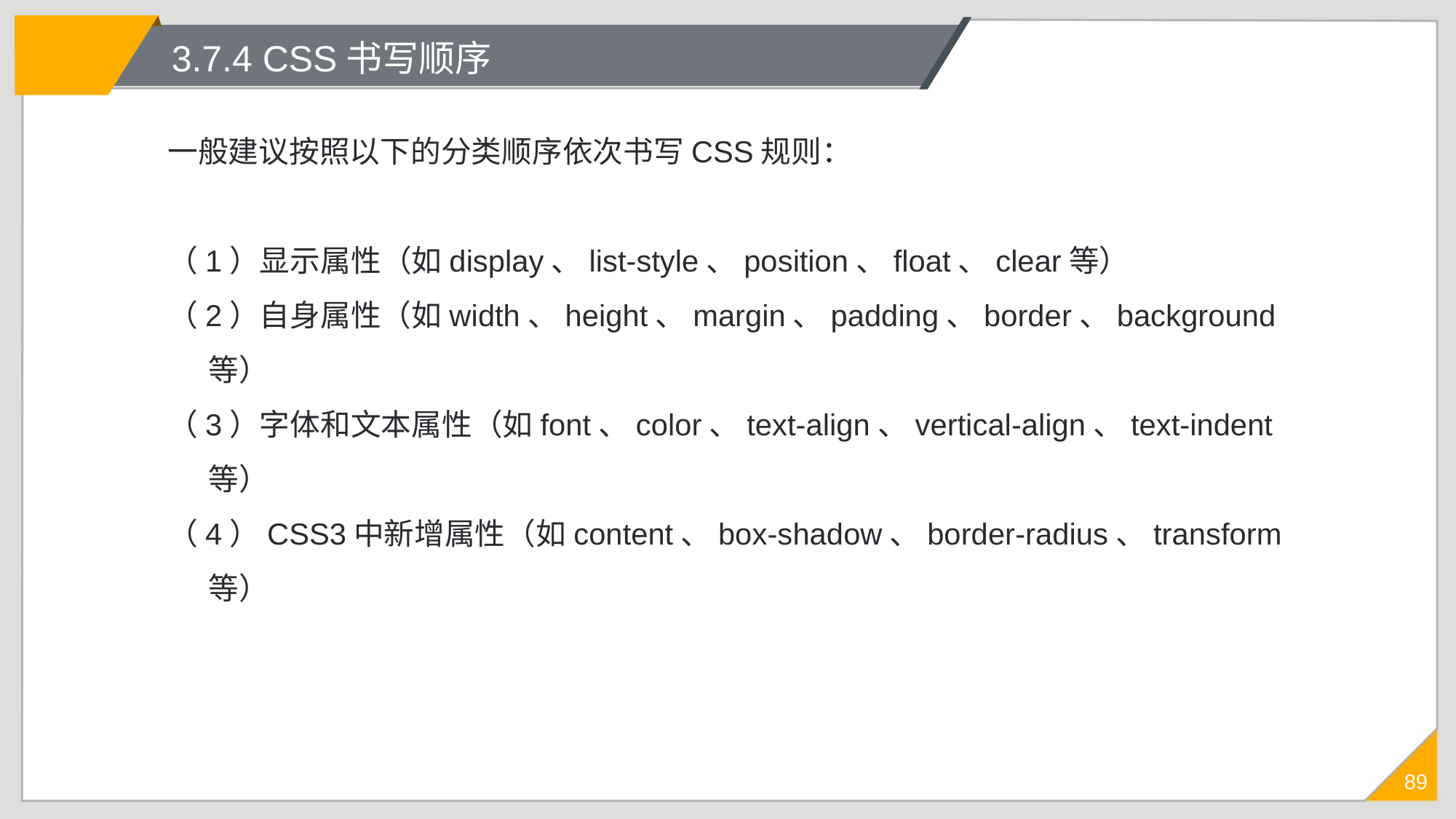

# 3.7.4 CSS书写顺序
一般建议按照以下的分类顺序依次书写CSS规则：

（1）显示属性（如display、list-style、position、float、clear等）
（2）自身属性（如width、height、margin、padding、border、background等）
（3）字体和文本属性（如font、color、text-align、vertical-align、text-indent等）
（4）CSS3中新增属性（如content、box-shadow、border-radius、transform等）